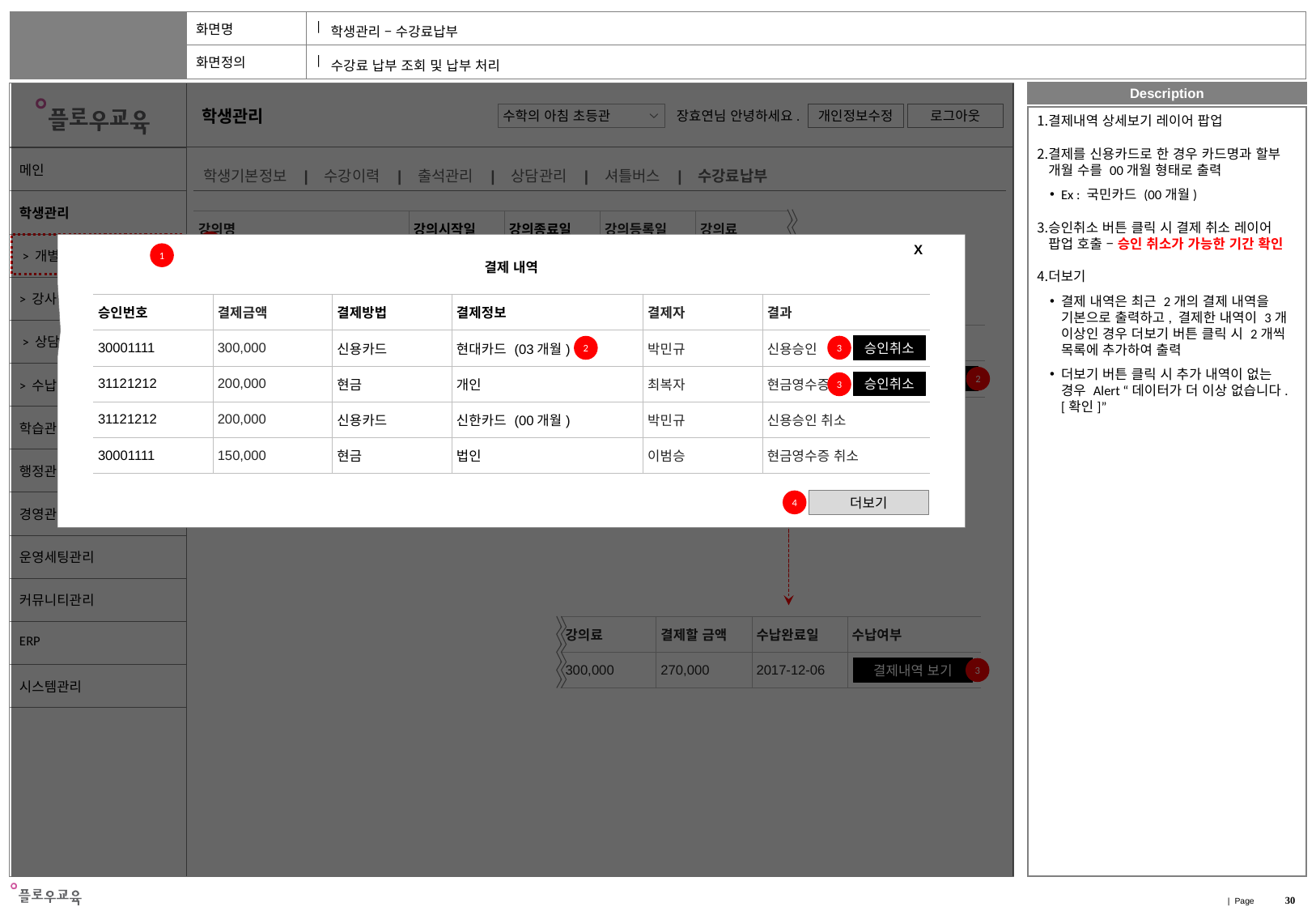

학생관리 – 수강료납부
수강료 납부 조회 및 납부 처리

결제내역 상세보기 레이어 팝업
결제를 신용카드로 한 경우 카드명과 할부 개월 수를 00개월 형태로 출력
Ex : 국민카드 (00개월)
승인취소 버튼 클릭 시 결제 취소 레이어 팝업 호출 – 승인 취소가 가능한 기간 확인
더보기
결제 내역은 최근 2개의 결제 내역을 기본으로 출력하고, 결제한 내역이 3개 이상인 경우 더보기 버튼 클릭 시 2개씩 목록에 추가하여 출력
더보기 버튼 클릭 시 추가 내역이 없는 경우 Alert “데이터가 더 이상 없습니다. [확인]”
| 학생기본정보 | 수강이력 | 출석관리 | 상담관리 | 셔틀버스 | 수강료납부 |
| --- |

| 강의명 | 강의시작일 | 강의종료일 | 강의등록일 | 강의료 |
| --- | --- | --- | --- | --- |
| 초등수학 4 | 2017-12-01 | 2017-12-31 | 2017-12-04 | 300,000 |
1

X
1
결제 내역
| 승인번호 | 결제금액 | 결제방법 | 결제정보 | 결제자 | 결과 |
| --- | --- | --- | --- | --- | --- |
| 30001111 | 300,000 | 신용카드 | 현대카드 (03개월) | 박민규 | 신용승인 |
| 31121212 | 200,000 | 현금 | 개인 | 최복자 | 현금영수증 |
| 31121212 | 200,000 | 신용카드 | 신한카드 (00개월) | 박민규 | 신용승인 취소 |
| 30001111 | 150,000 | 현금 | 법인 | 이범승 | 현금영수증 취소 |
| 결제할 금액 | 수납완료일 | 수납여부 |
| --- | --- | --- |
| 결제 금액 책정 전 | - |  |

3
2
승인취소

수납하기
2
승인취소
3
>
<
<<
>>
1
4
더보기

| 강의료 | 결제할 금액 | 수납완료일 | 수납여부 |
| --- | --- | --- | --- |
| 300,000 | 270,000 | 2017-12-06 |  |
결제내역 보기
3
30